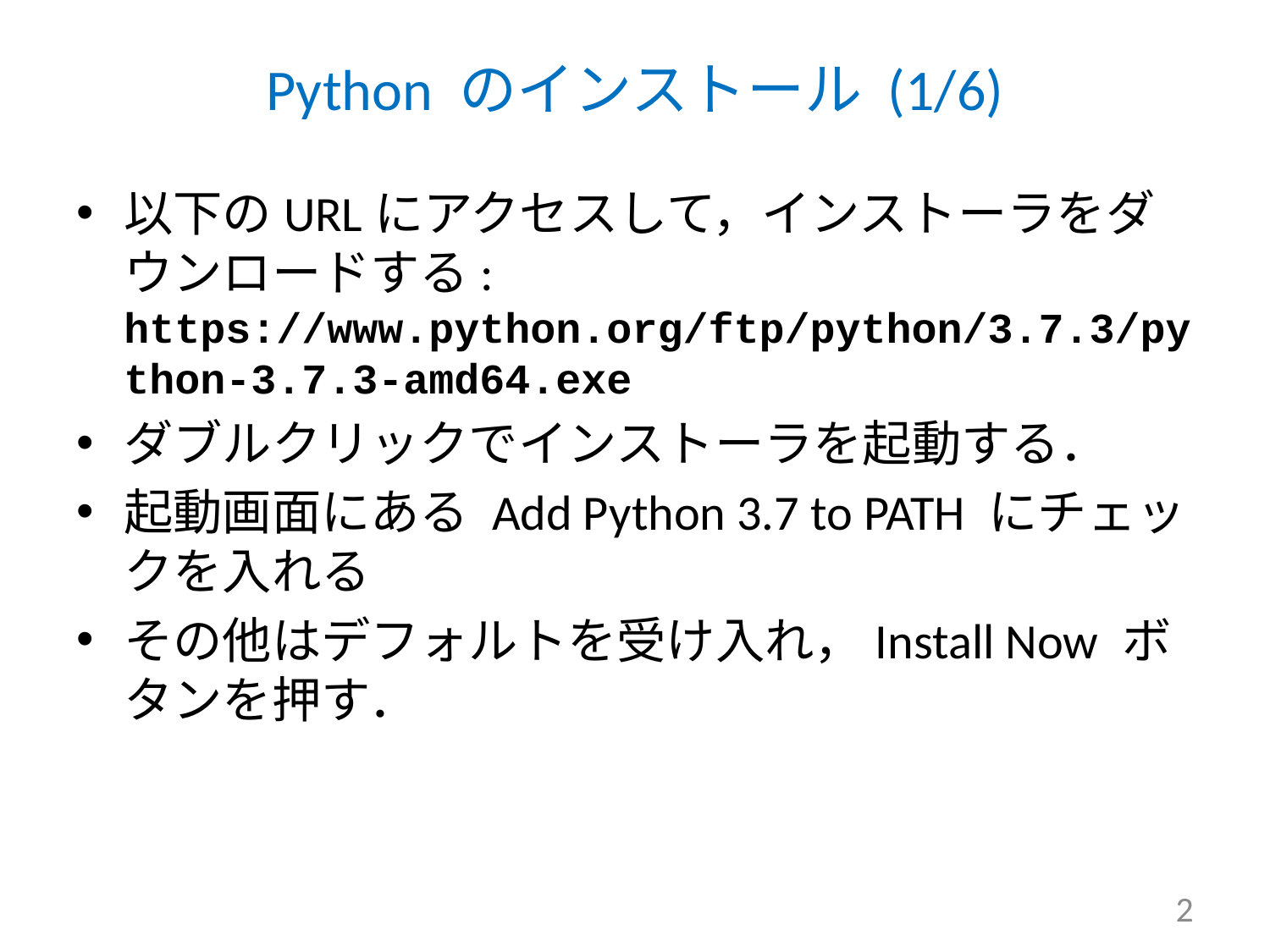

# Python のインストール (1/6)
以下のURLにアクセスして，インストーラをダウンロードする: https://www.python.org/ftp/python/3.7.3/python-3.7.3-amd64.exe
ダブルクリックでインストーラを起動する．
起動画面にある Add Python 3.7 to PATH にチェックを入れる
その他はデフォルトを受け入れ，Install Now ボタンを押す．

2